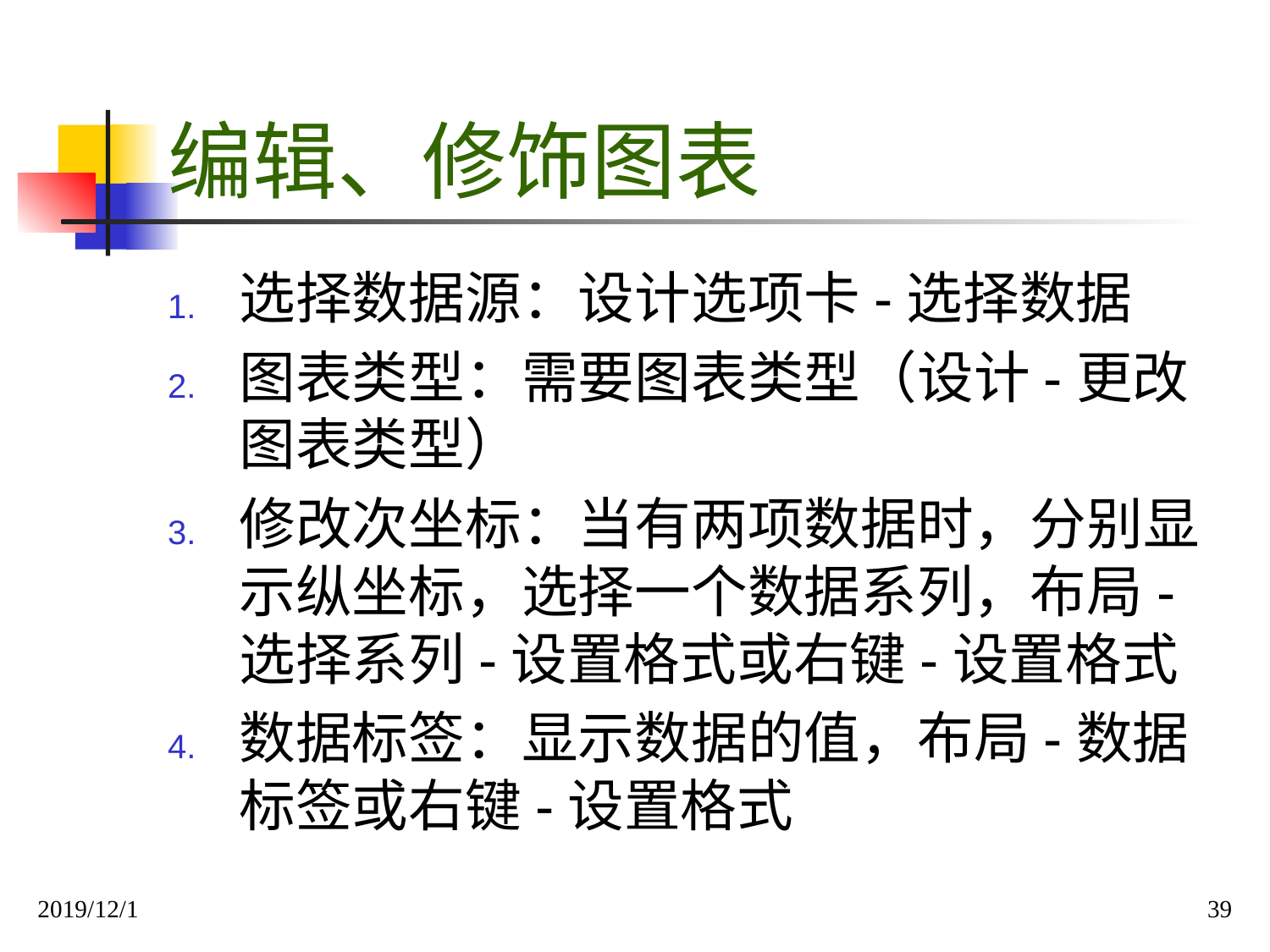

# 编辑、修饰图表
选择数据源：设计选项卡-选择数据
图表类型：需要图表类型（设计-更改图表类型）
修改次坐标：当有两项数据时，分别显示纵坐标，选择一个数据系列，布局-选择系列-设置格式或右键-设置格式
数据标签：显示数据的值，布局-数据标签或右键-设置格式
2019/12/1
39